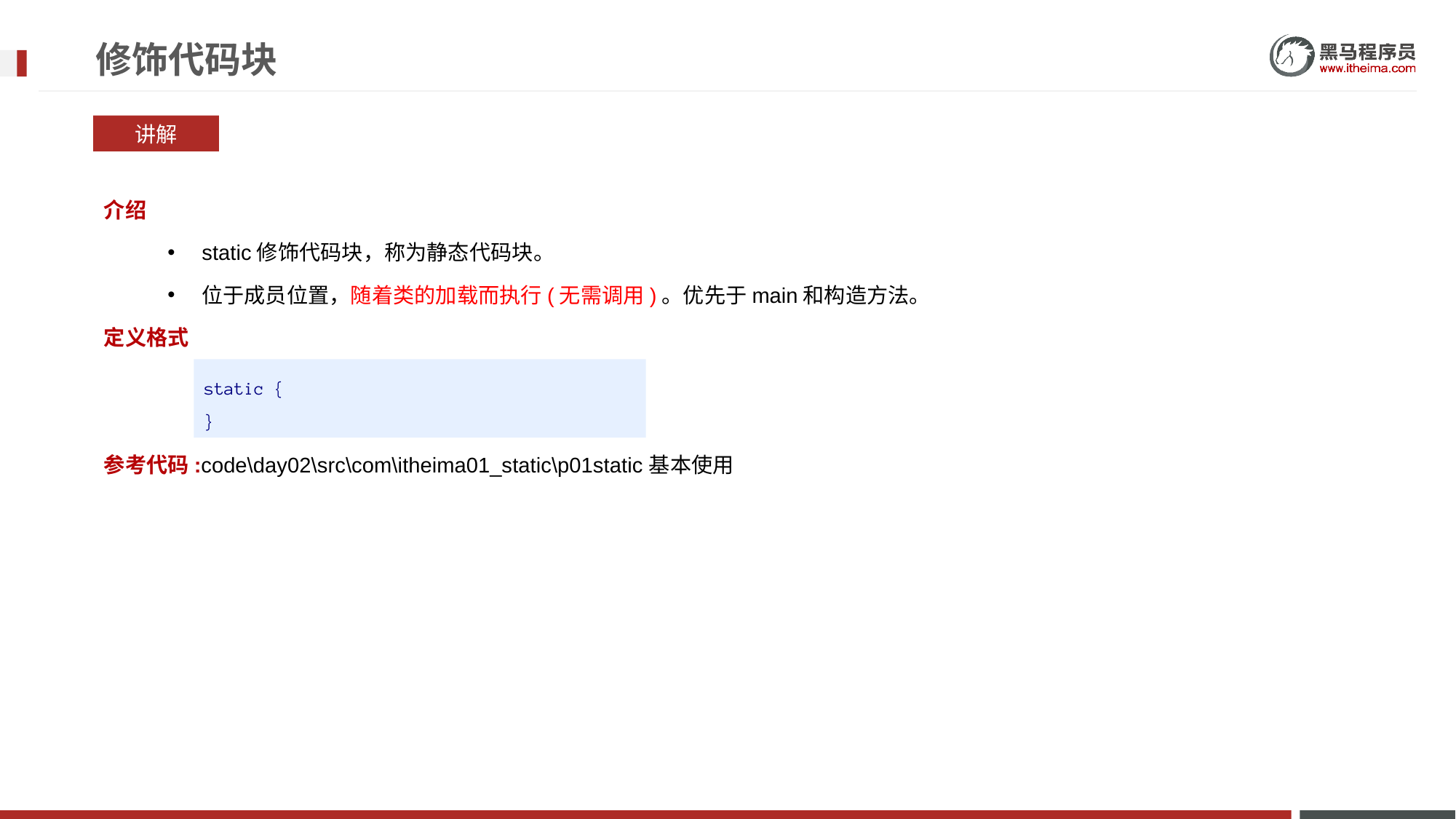

# 修饰代码块
讲解
介绍
static修饰代码块，称为静态代码块。
位于成员位置，随着类的加载而执行(无需调用)。优先于main和构造方法。
定义格式

参考代码:code\day02\src\com\itheima01_static\p01static基本使用

static {
}